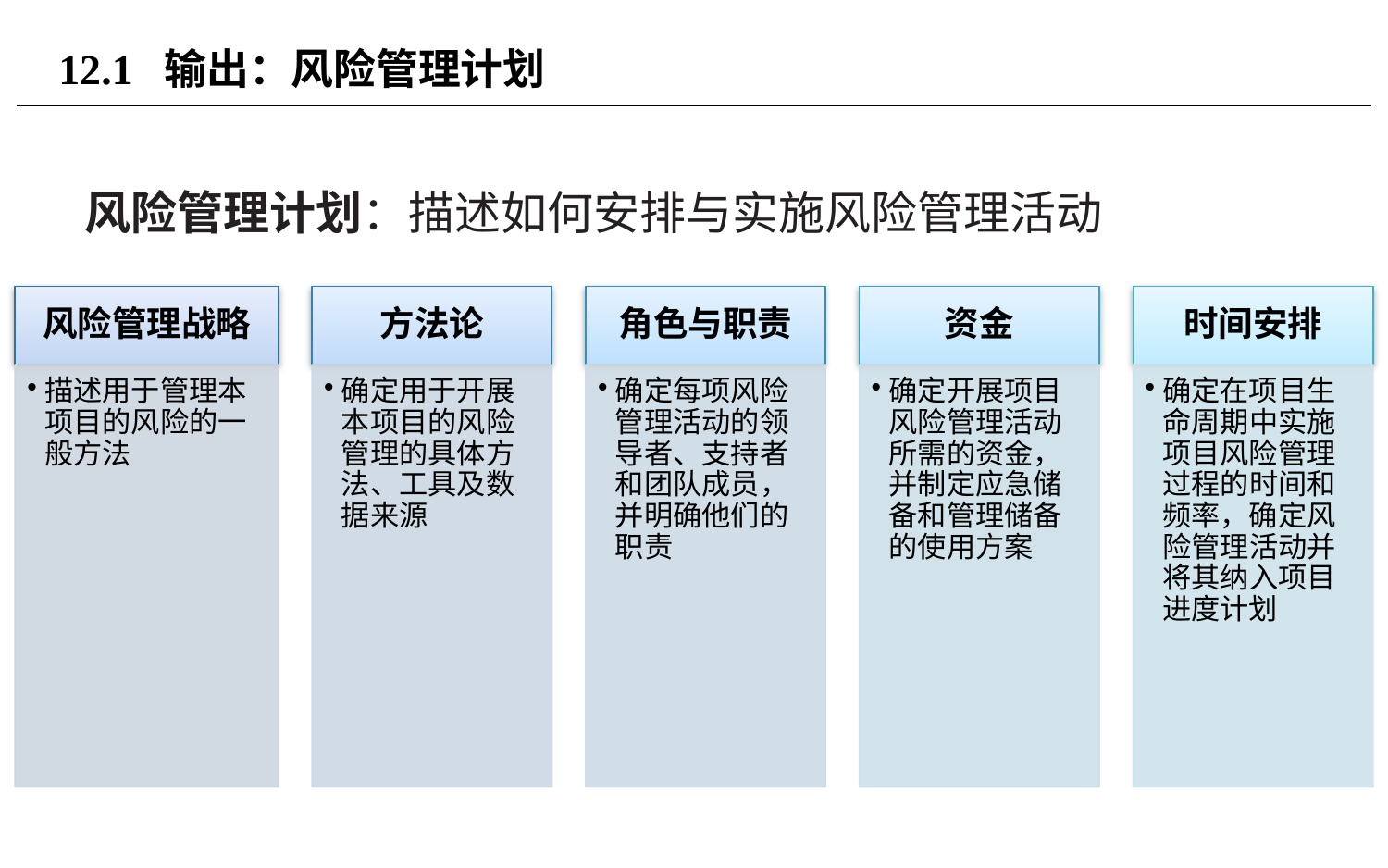

# 12.1  输出：风险管理计划
风险管理计划：描述如何安排与实施风险管理活动
风险管理战略
描述用于管理本项目的风险的一般方法
方法论
确定用于开展本项目的风险管理的具体方法、工具及数据来源
角色与职责
确定每项风险管理活动的领导者、支持者和团队成员，并明确他们的职责
资金
确定开展项目风险管理活动所需的资金，并制定应急储备和管理储备的使用方案
时间安排
确定在项目生命周期中实施项目风险管理过程的时间和频率，确定风险管理活动并将其纳入项目进度计划